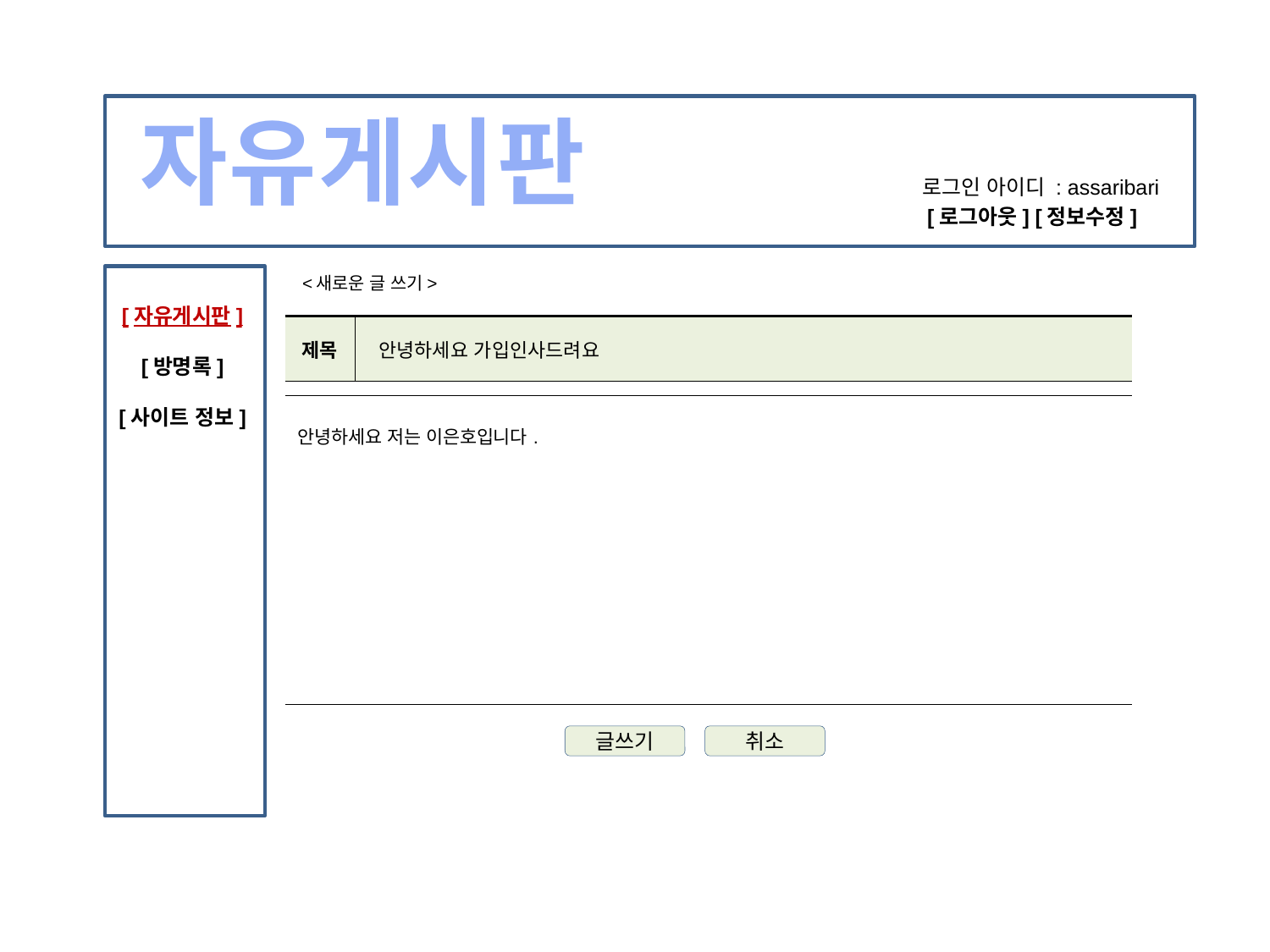

자유게시판

로그인 아이디 : assaribari
[로그아웃] [정보수정]

<새로운 글 쓰기>
[자유게시판]

[방명록]

[사이트 정보]
| 제목 | 안녕하세요 가입인사드려요 |
| --- | --- |
|  |  |
| 안녕하세요 저는 이은호입니다. |  |
글쓰기
취소